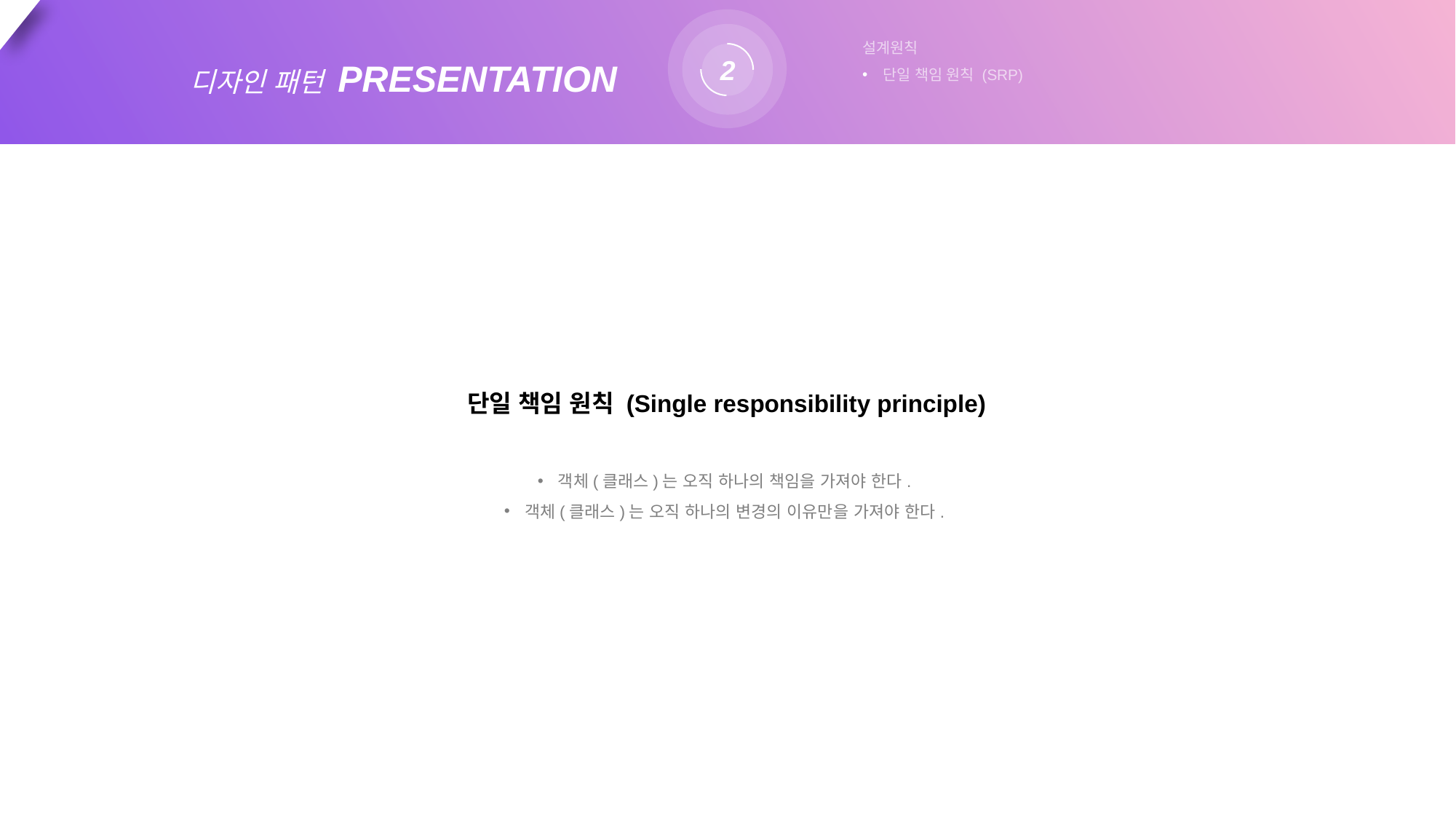

2
설계원칙
단일 책임 원칙 (SRP)
디자인 패턴 PRESENTATION
단일 책임 원칙 (Single responsibility principle)

객체(클래스)는 오직 하나의 책임을 가져야 한다.
객체(클래스)는 오직 하나의 변경의 이유만을 가져야 한다.